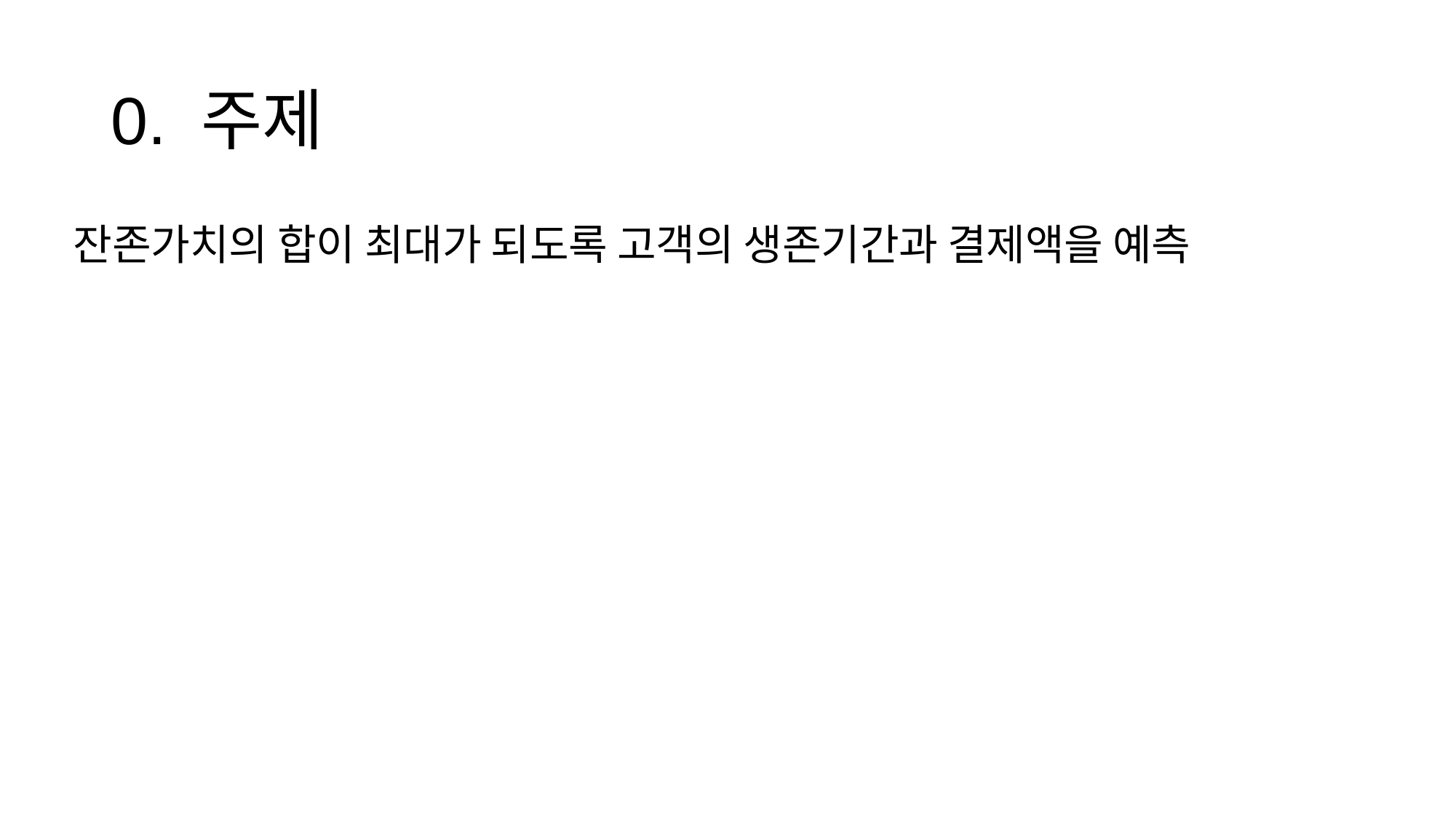

# 0. 주제
잔존가치의 합이 최대가 되도록 고객의 생존기간과 결제액을 예측